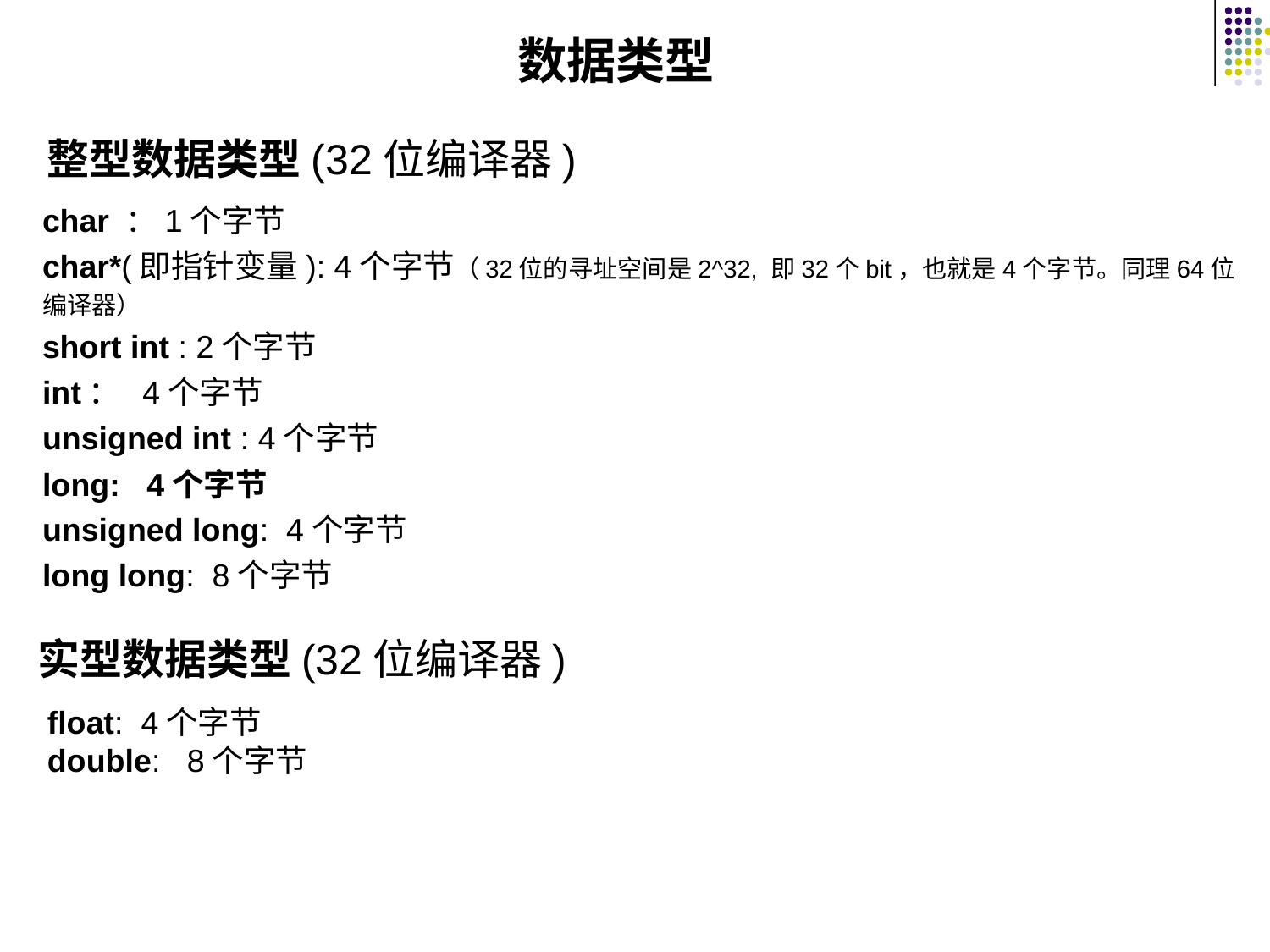

数据类型
整型数据类型(32位编译器)
char ：1个字节
char*(即指针变量): 4个字节（32位的寻址空间是2^32, 即32个bit，也就是4个字节。同理64位编译器）
short int : 2个字节
int：  4个字节
unsigned int : 4个字节
long:   4个字节
unsigned long:  4个字节
long long:  8个字节
实型数据类型(32位编译器)
float:  4个字节
double:   8个字节